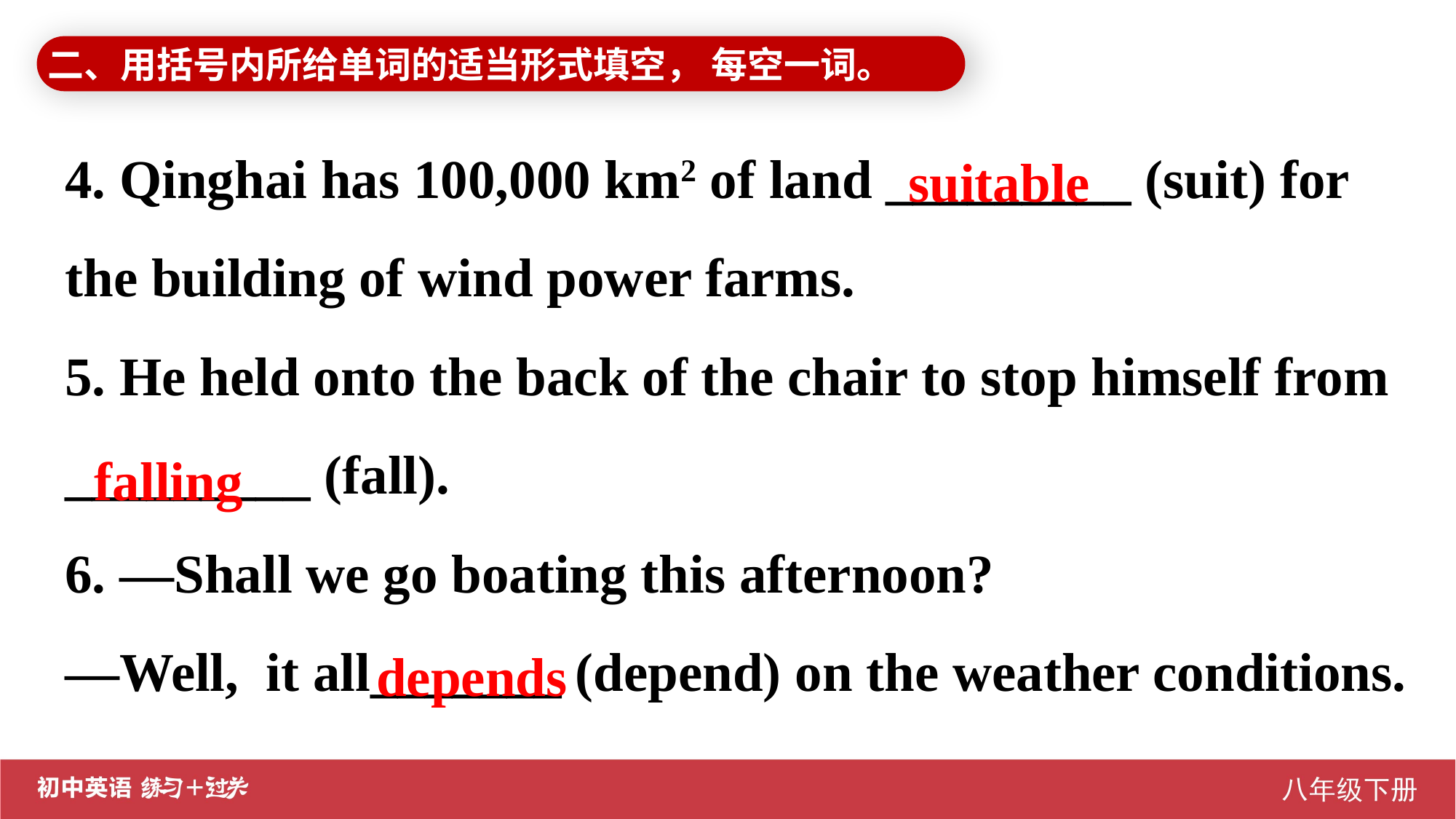

二、用括号内所给单词的适当形式填空， 每空一词。
4. Qinghai has 100,000 km2 of land _________ (suit) for the building of wind power farms.
5. He held onto the back of the chair to stop himself from _________ (fall).
6. —Shall we go boating this afternoon?
—Well,  it all_______ (depend) on the weather conditions.
suitable
falling
depends